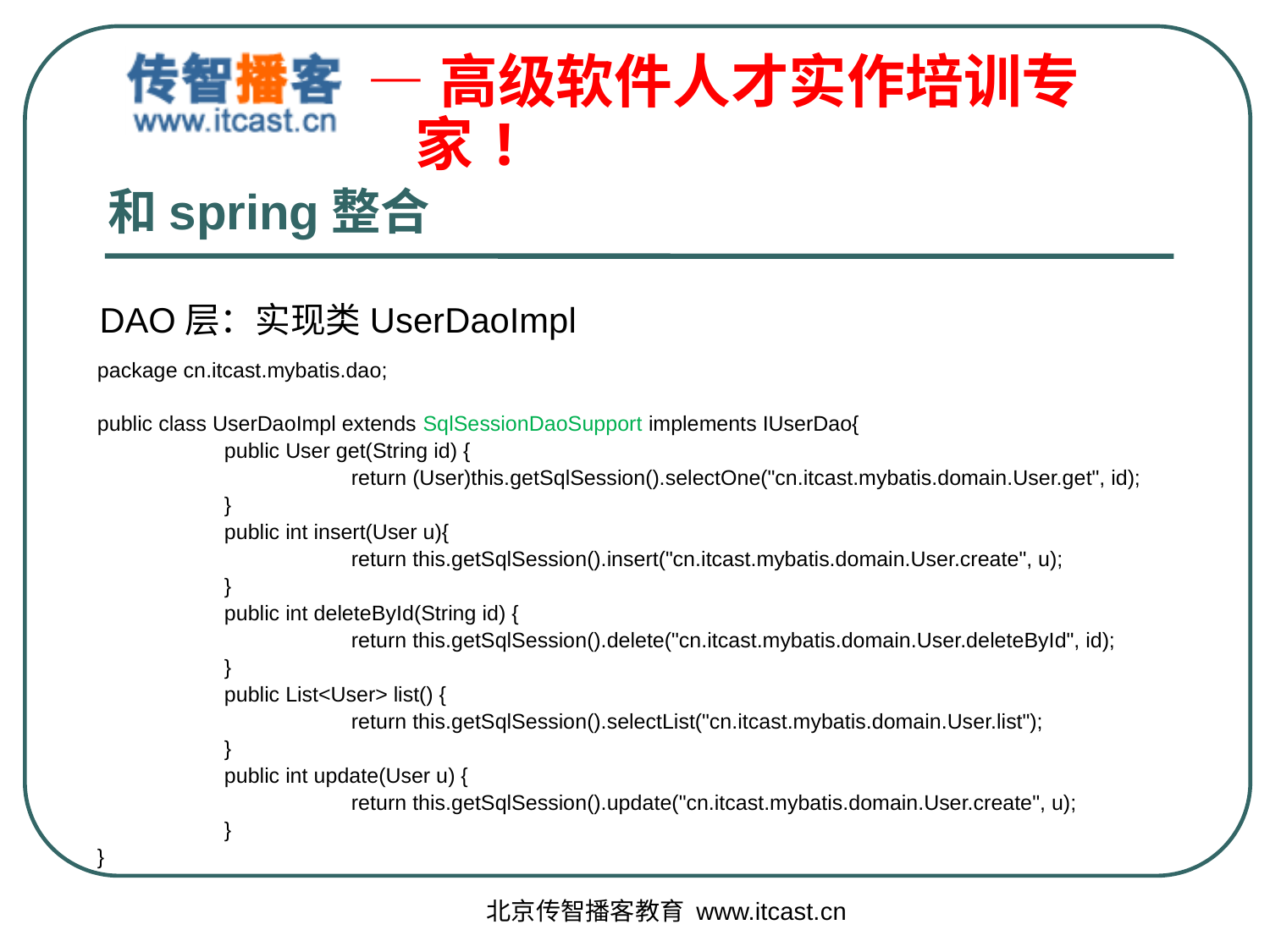

# 和spring整合
DAO层：实现类UserDaoImpl
package cn.itcast.mybatis.dao;

public class UserDaoImpl extends SqlSessionDaoSupport implements IUserDao{
	public User get(String id) {
		return (User)this.getSqlSession().selectOne("cn.itcast.mybatis.domain.User.get", id);
	}
	public int insert(User u){
		return this.getSqlSession().insert("cn.itcast.mybatis.domain.User.create", u);
	}
	public int deleteById(String id) {
		return this.getSqlSession().delete("cn.itcast.mybatis.domain.User.deleteById", id);
	}
	public List<User> list() {
		return this.getSqlSession().selectList("cn.itcast.mybatis.domain.User.list");
	}
	public int update(User u) {
		return this.getSqlSession().update("cn.itcast.mybatis.domain.User.create", u);
	}
}
北京传智播客教育 www.itcast.cn